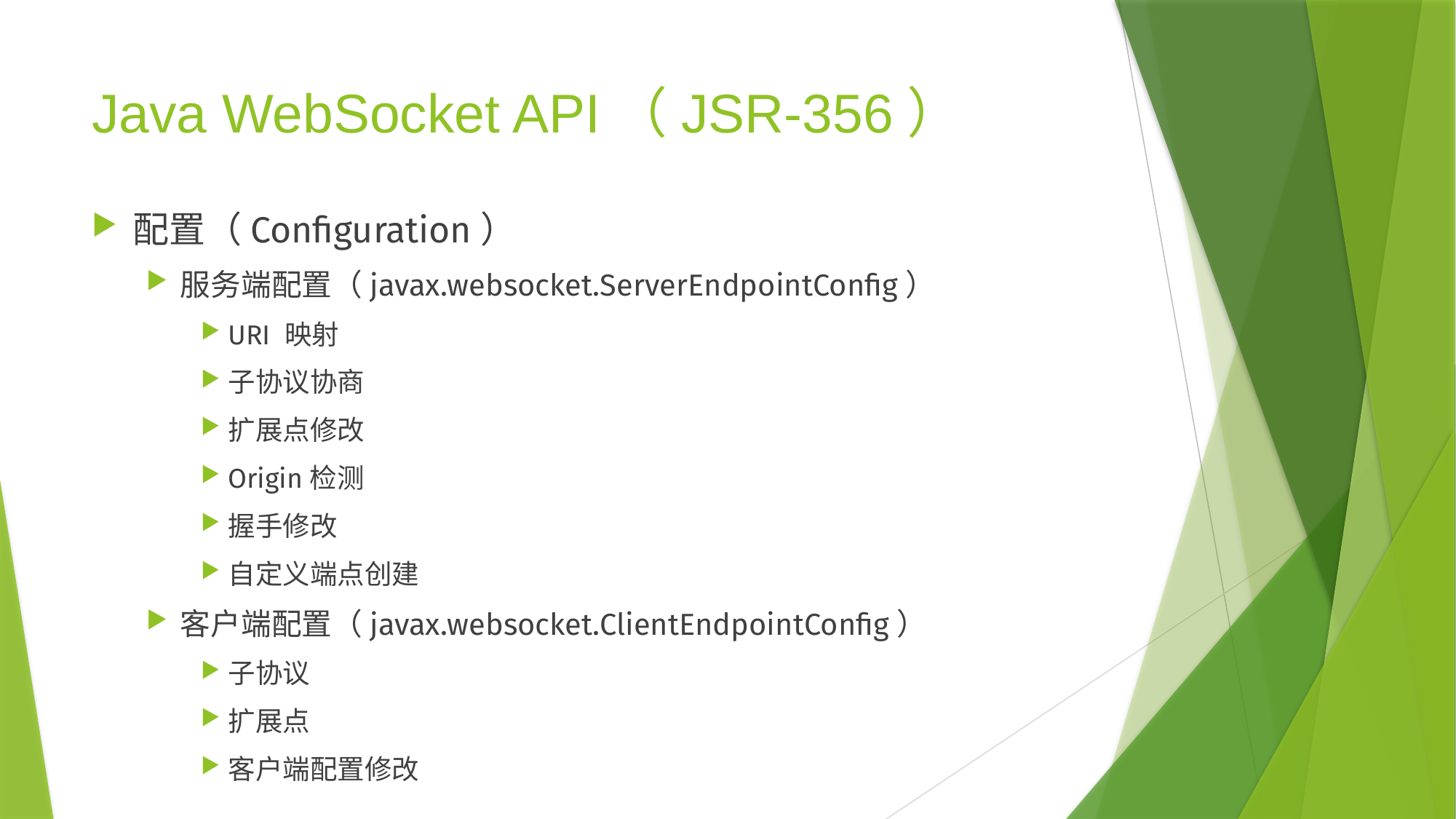

# Java WebSocket API（JSR-356）
配置（Configuration）
服务端配置（javax.websocket.ServerEndpointConfig）
URI 映射
子协议协商
扩展点修改
Origin检测
握手修改
自定义端点创建
客户端配置（javax.websocket.ClientEndpointConfig）
子协议
扩展点
客户端配置修改